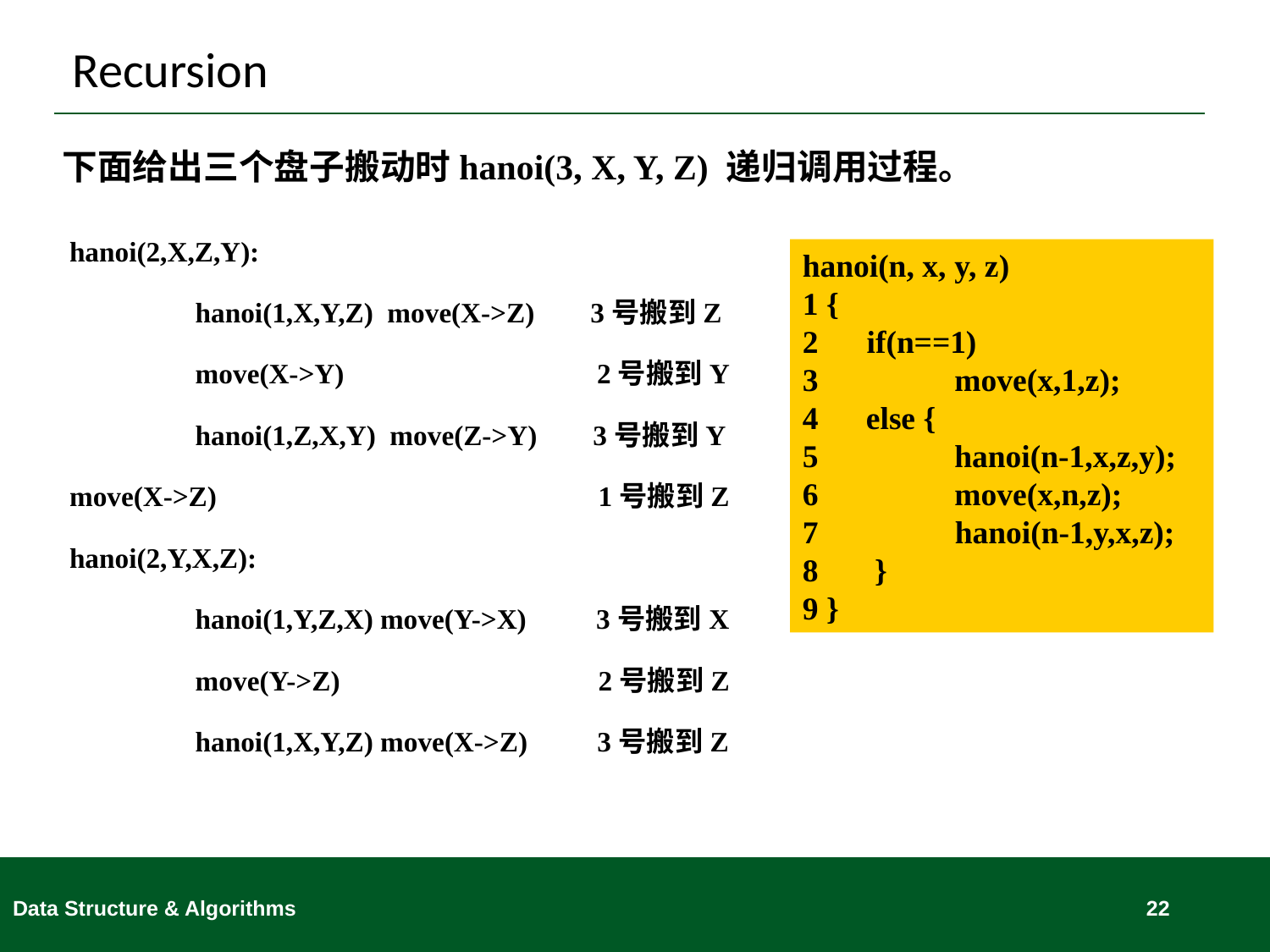

# Recursion
下面给出三个盘子搬动时hanoi(3, X, Y, Z) 递归调用过程。
hanoi(2,X,Z,Y):
                  hanoi(1,X,Y,Z)  move(X->Z)        3号搬到Z
                  move(X->Y)   	                     2号搬到Y
                  hanoi(1,Z,X,Y)  move(Z->Y)        3号搬到Y
move(X->Z)  			   1号搬到Z
hanoi(2,Y,X,Z):
                  hanoi(1,Y,Z,X) move(Y->X)          3号搬到X
                  move(Y->Z)                                     2号搬到Z
                  hanoi(1,X,Y,Z) move(X->Z)          3号搬到Z
hanoi(n, x, y, z)
1 {
2      if(n==1)
           move(x,1,z);
else {
           hanoi(n-1,x,z,y);
           move(x,n,z);
7                 hanoi(n-1,y,x,z);
8       }
9 }
Data Structure & Algorithms
22